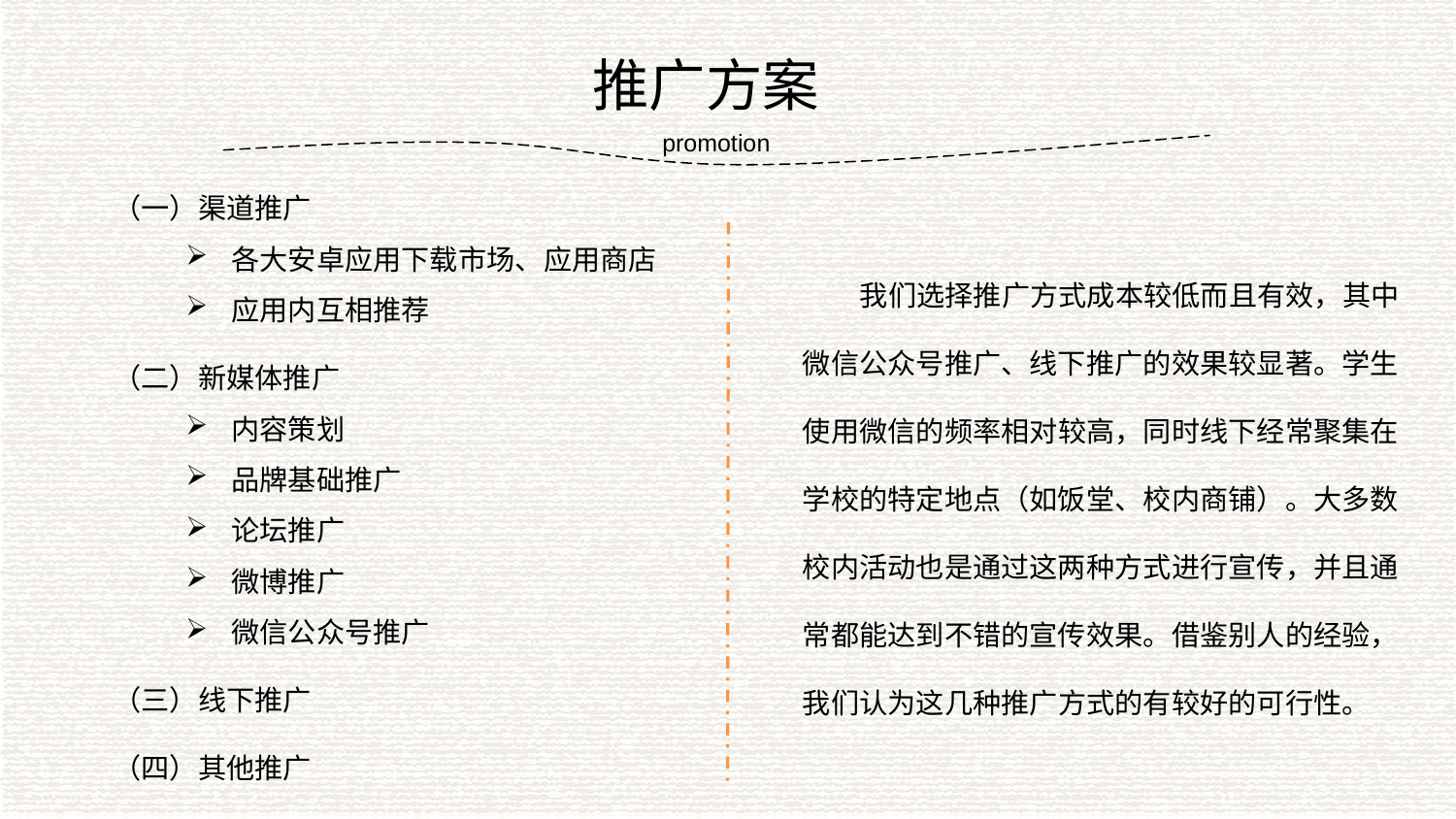

推广方案
promotion

（一）渠道推广
各大安卓应用下载市场、应用商店
应用内互相推荐
（二）新媒体推广
内容策划
品牌基础推广
论坛推广
微博推广
微信公众号推广
（三）线下推广
（四）其他推广

        我们选择推广方式成本较低而且有效，其中微信公众号推广、线下推广的效果较显著。学生使用微信的频率相对较高，同时线下经常聚集在学校的特定地点（如饭堂、校内商铺）。大多数校内活动也是通过这两种方式进行宣传，并且通常都能达到不错的宣传效果。借鉴别人的经验，我们认为这几种推广方式的有较好的可行性。